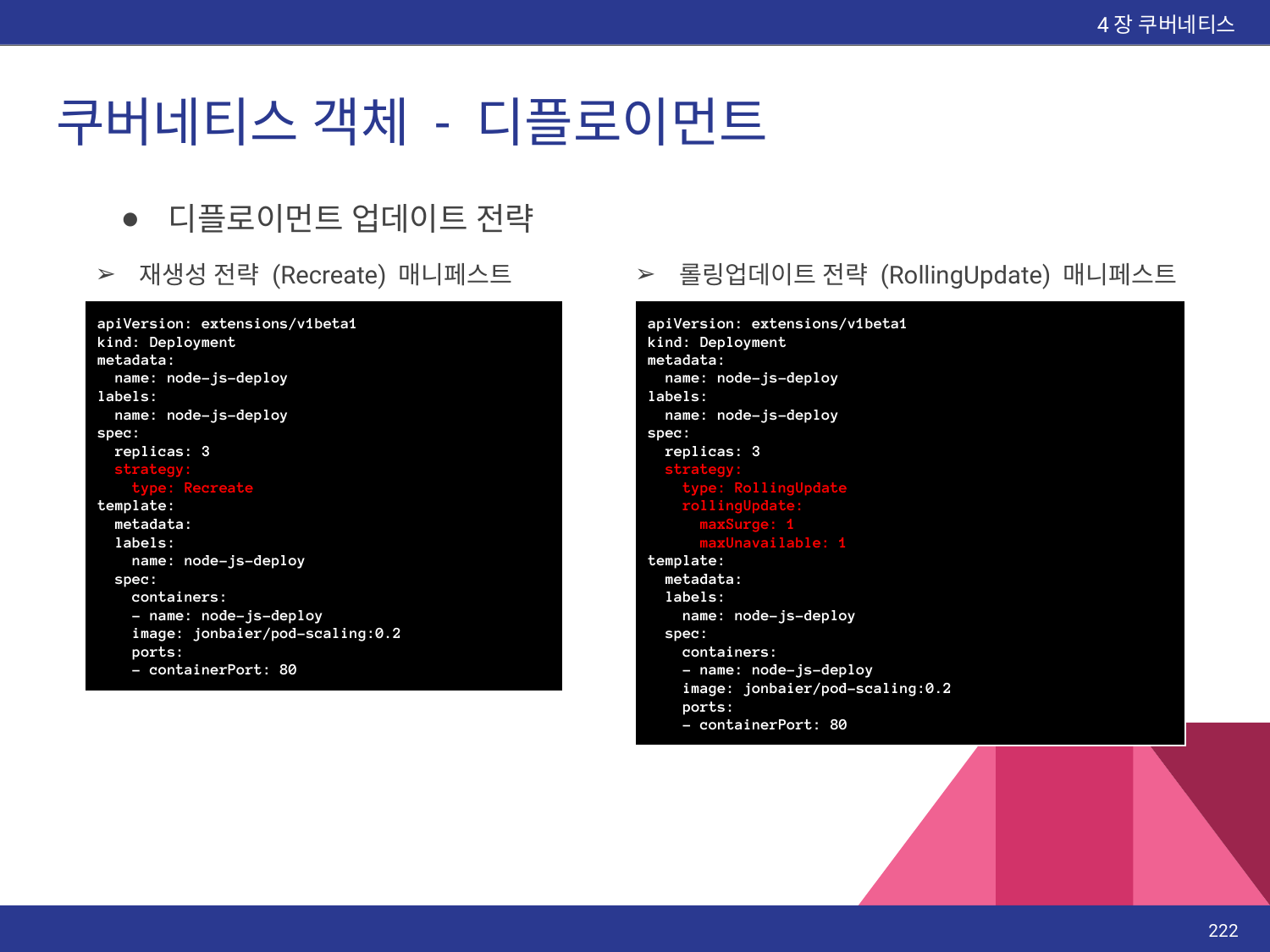

4장 쿠버네티스

# 쿠버네티스 객체 - 디플로이먼트
디플로이먼트 업데이트 전략
재생성 전략 (Recreate) 매니페스트
롤링업데이트 전략 (RollingUpdate) 매니페스트
| apiVersion: extensions/v1beta1 kind: Deployment metadata: name: node-js-deploy labels: name: node-js-deploy spec: replicas: 3 strategy: type: Recreate template: metadata: labels: name: node-js-deploy spec: containers: - name: node-js-deploy image: jonbaier/pod-scaling:0.2 ports: - containerPort: 80 |
| --- |
| apiVersion: extensions/v1beta1 kind: Deployment metadata: name: node-js-deploy labels: name: node-js-deploy spec: replicas: 3 strategy: type: RollingUpdate rollingUpdate: maxSurge: 1 maxUnavailable: 1 template: metadata: labels: name: node-js-deploy spec: containers: - name: node-js-deploy image: jonbaier/pod-scaling:0.2 ports: - containerPort: 80 |
| --- |
222